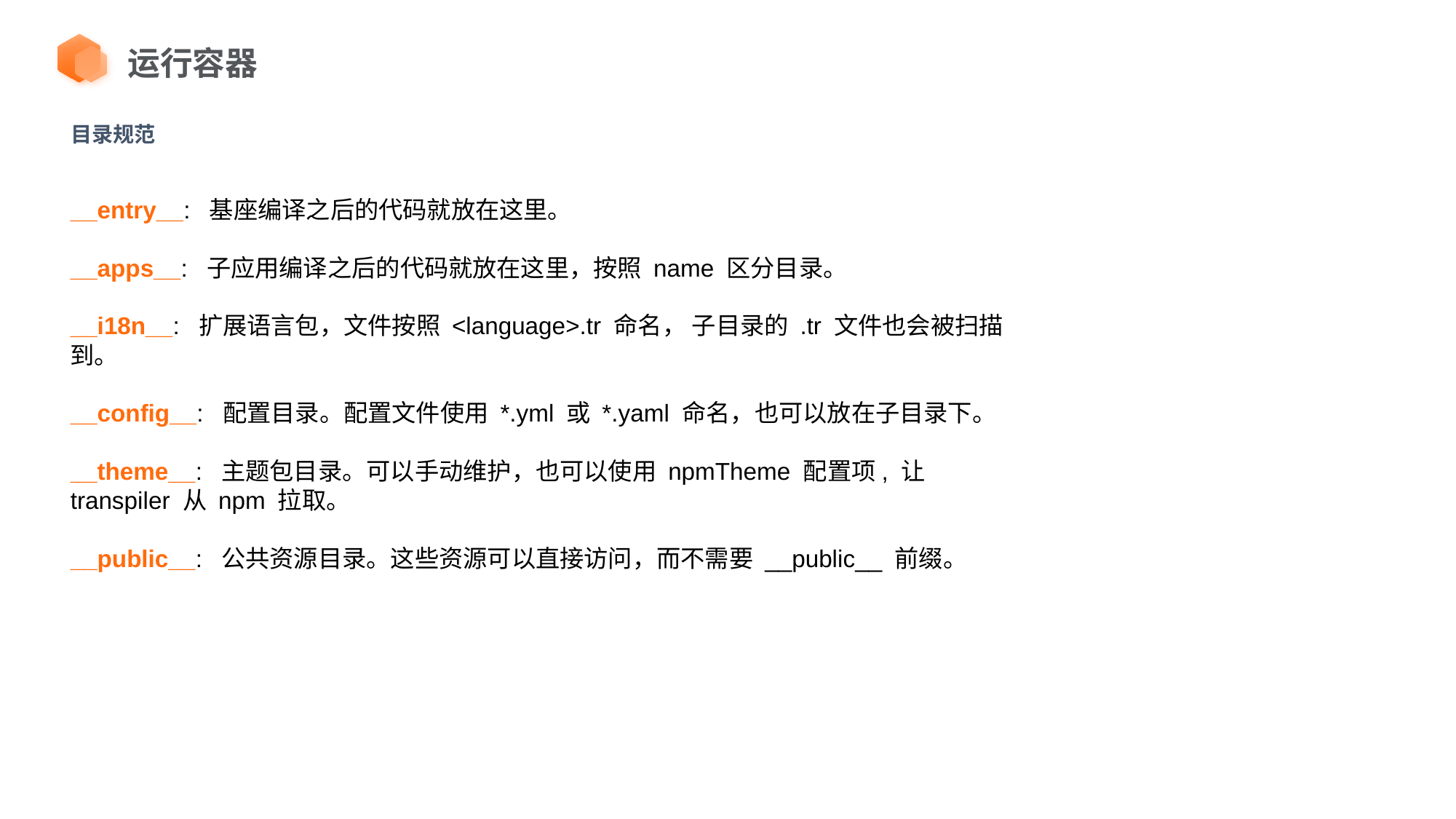

运行容器
目录规范
__entry__:  基座编译之后的代码就放在这里。

__apps__:  子应用编译之后的代码就放在这里，按照 name 区分目录。

__i18n__:  扩展语言包，文件按照 <language>.tr 命名， 子目录的 .tr 文件也会被扫描到。

__config__:  配置目录。配置文件使用 *.yml 或 *.yaml 命名，也可以放在子目录下。

__theme__:  主题包目录。可以手动维护，也可以使用 npmTheme 配置项, 让 transpiler 从 npm 拉取。

__public__:  公共资源目录。这些资源可以直接访问，而不需要 __public__ 前缀。